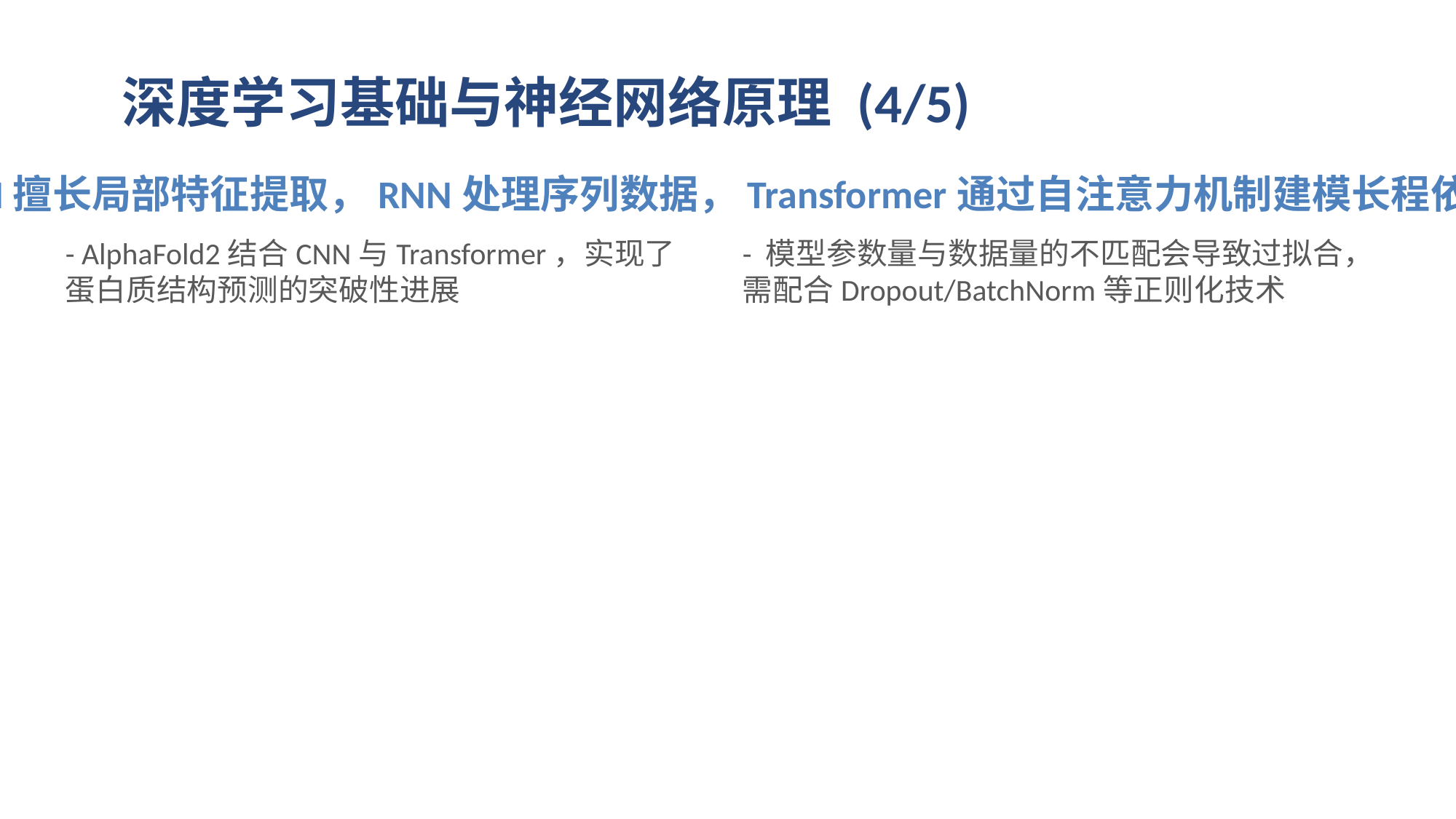

# 深度学习基础与神经网络原理 (4/5)

- CNN擅长局部特征提取，RNN处理序列数据，Transformer通过自注意力机制建模长程依赖

- AlphaFold2结合CNN与Transformer，实现了蛋白质结构预测的突破性进展

- 模型参数量与数据量的不匹配会导致过拟合，需配合Dropout/BatchNorm等正则化技术